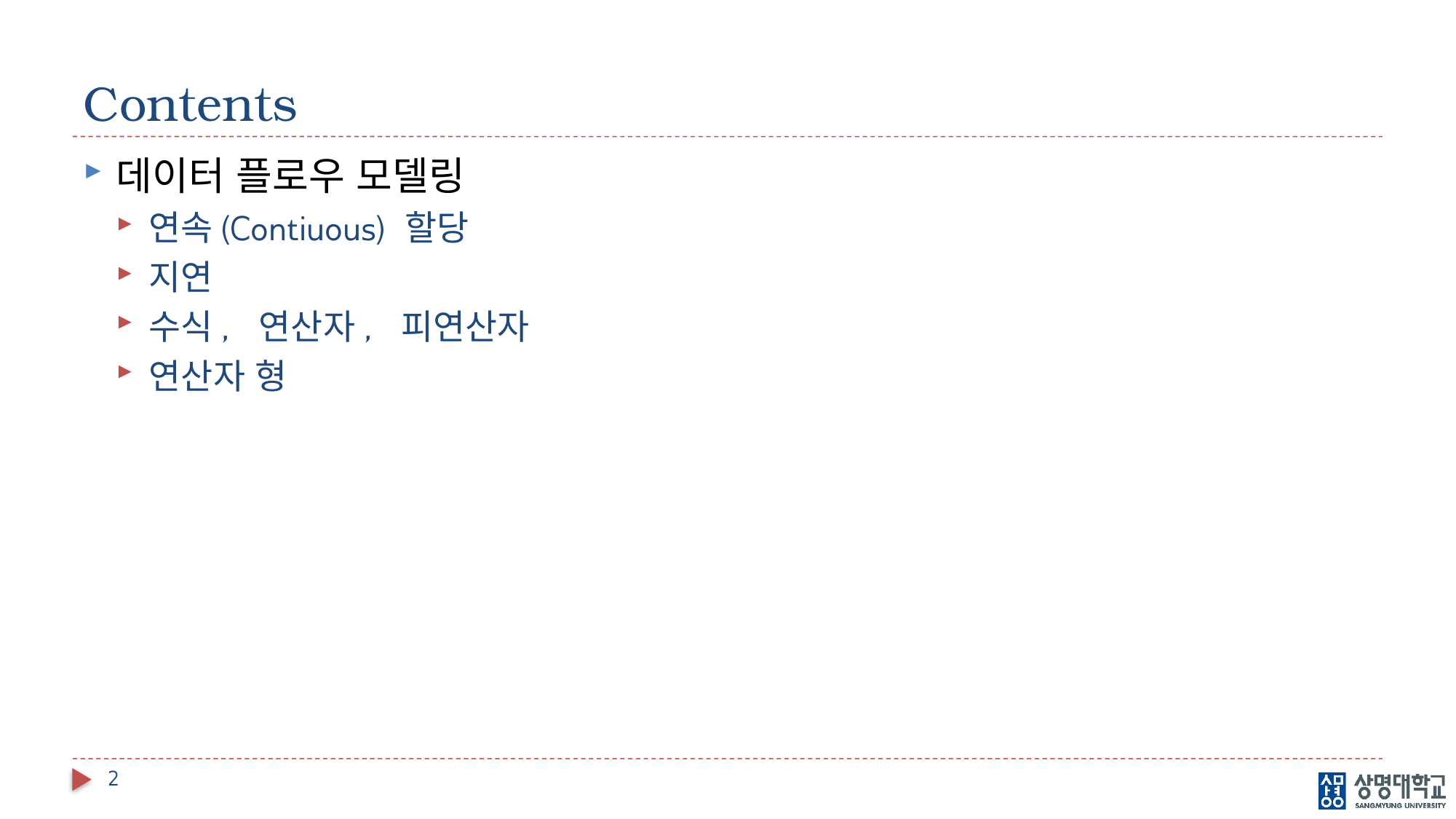

# Contents
데이터 플로우 모델링
연속(Contiuous) 할당
지연
수식,  연산자,  피연산자
연산자 형

2